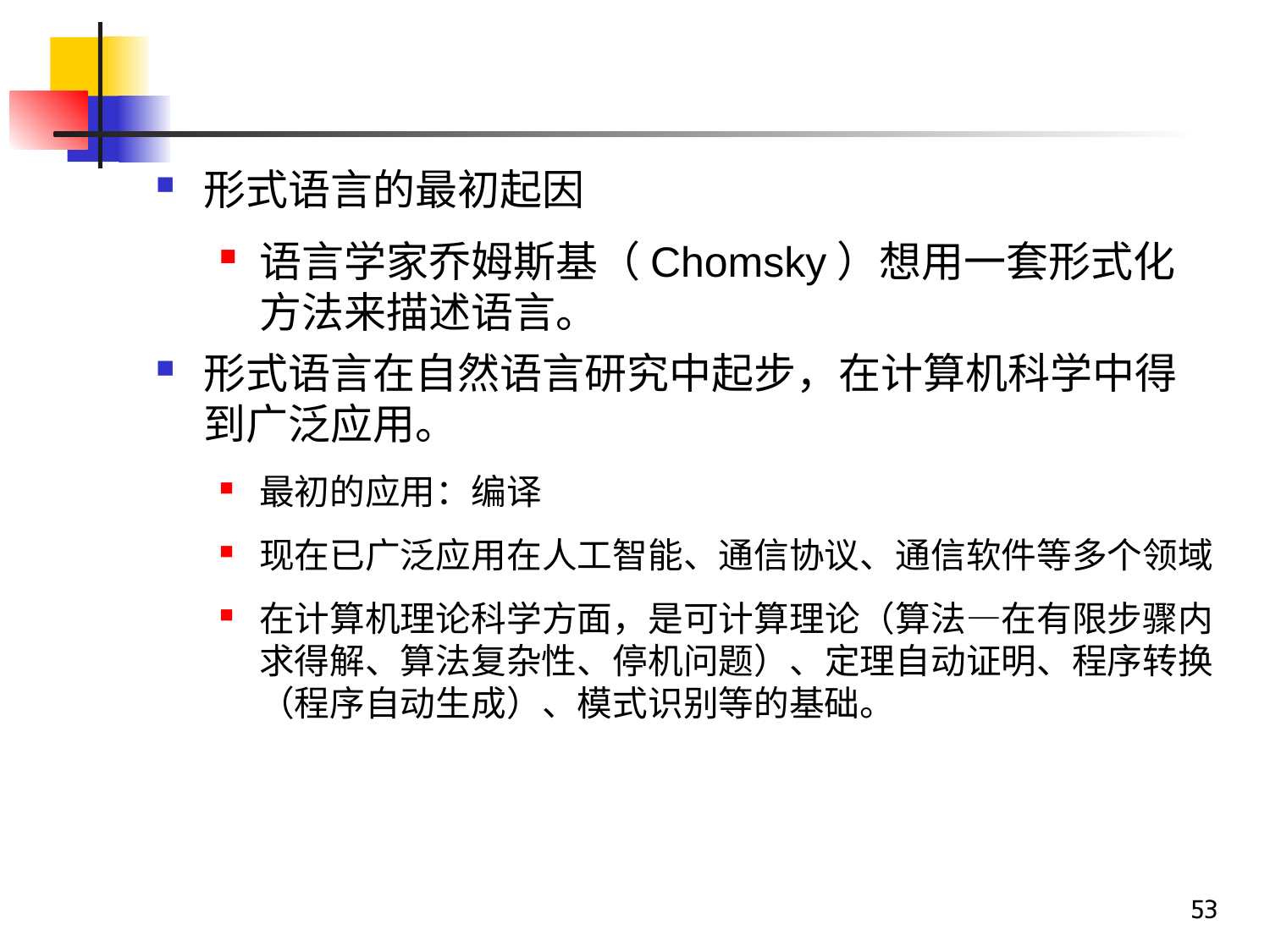

#
形式语言的最初起因
语言学家乔姆斯基（Chomsky）想用一套形式化方法来描述语言。
形式语言在自然语言研究中起步，在计算机科学中得到广泛应用。
最初的应用：编译
现在已广泛应用在人工智能、通信协议、通信软件等多个领域
在计算机理论科学方面，是可计算理论（算法―在有限步骤内求得解、算法复杂性、停机问题）、定理自动证明、程序转换（程序自动生成）、模式识别等的基础。

53